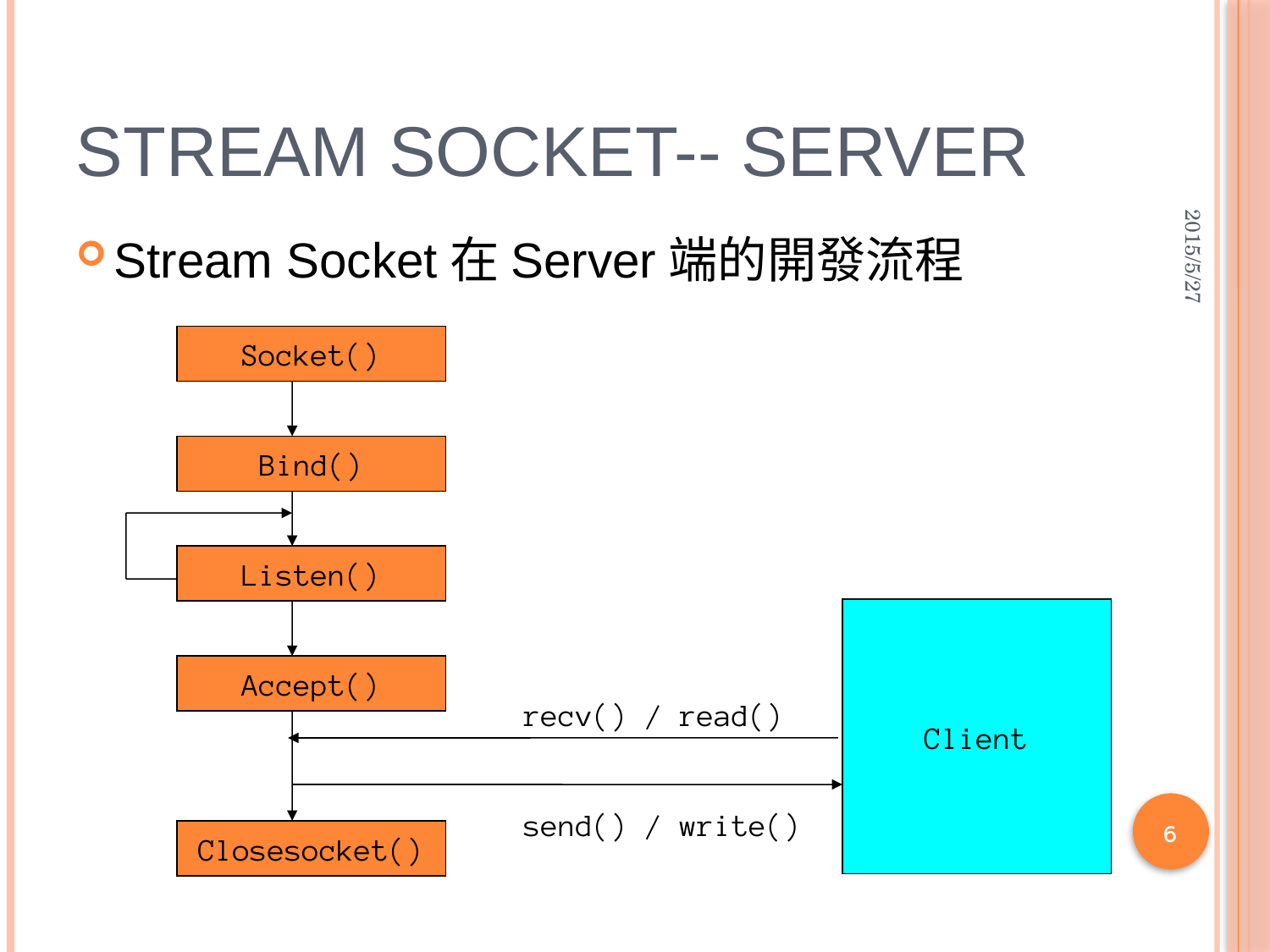

# Stream Socket-- Server
2015/5/27
Stream Socket在Server端的開發流程

Socket()

Bind()

Listen()

Client

Accept()
recv() / read()

send() / write()
Closesocket()
6